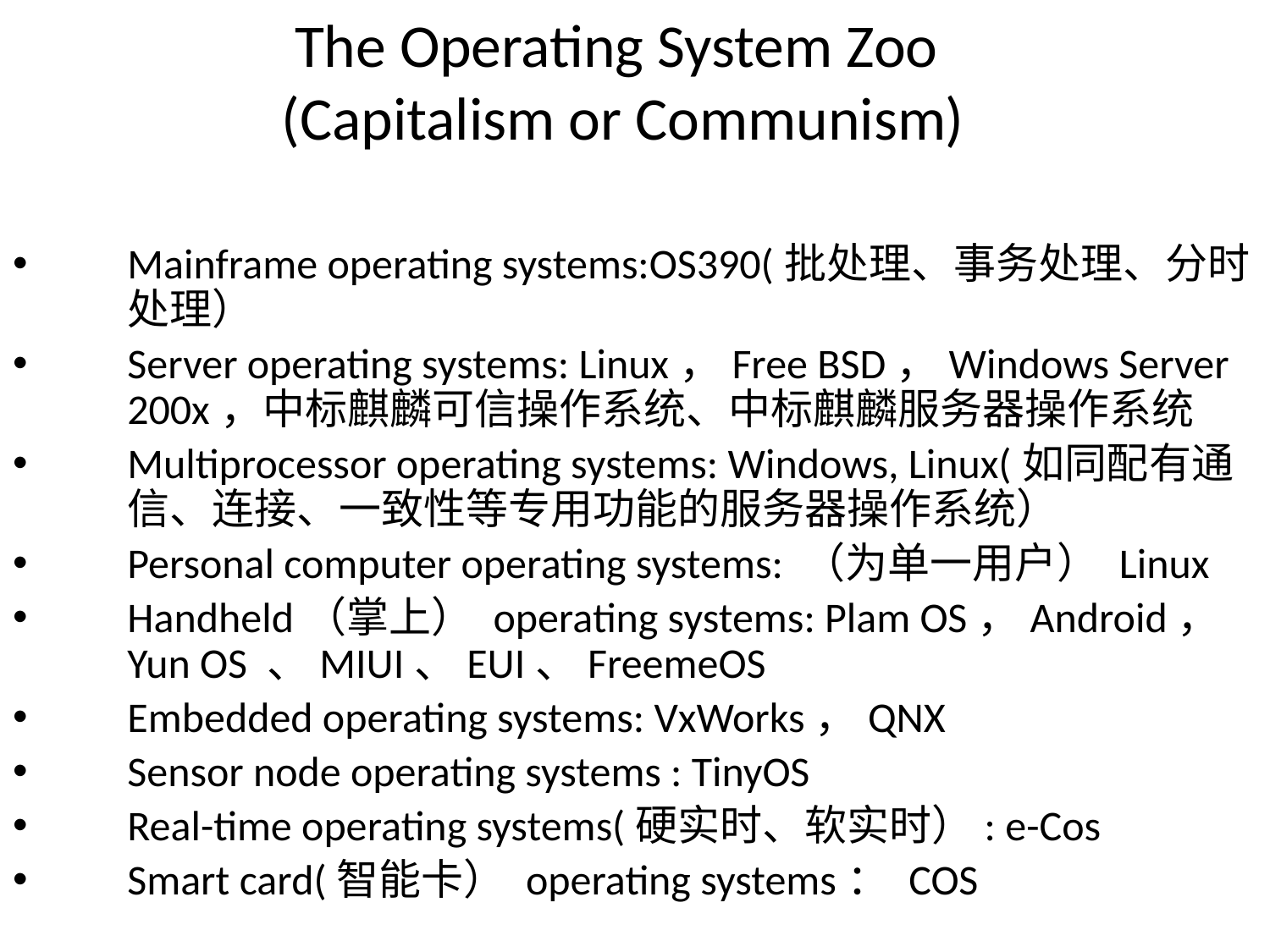

# The Operating System Zoo (Capitalism or Communism)
Mainframe operating systems:OS390(批处理、事务处理、分时处理）
Server operating systems: Linux，Free BSD，Windows Server 200x，中标麒麟可信操作系统、中标麒麟服务器操作系统
Multiprocessor operating systems: Windows, Linux(如同配有通信、连接、一致性等专用功能的服务器操作系统）
Personal computer operating systems: （为单一用户） Linux
Handheld（掌上） operating systems: Plam OS，Android， Yun OS 、MIUI、EUI、FreemeOS
Embedded operating systems: VxWorks，QNX
Sensor node operating systems : TinyOS
Real-time operating systems(硬实时、软实时）: e-Cos
Smart card(智能卡） operating systems： COS